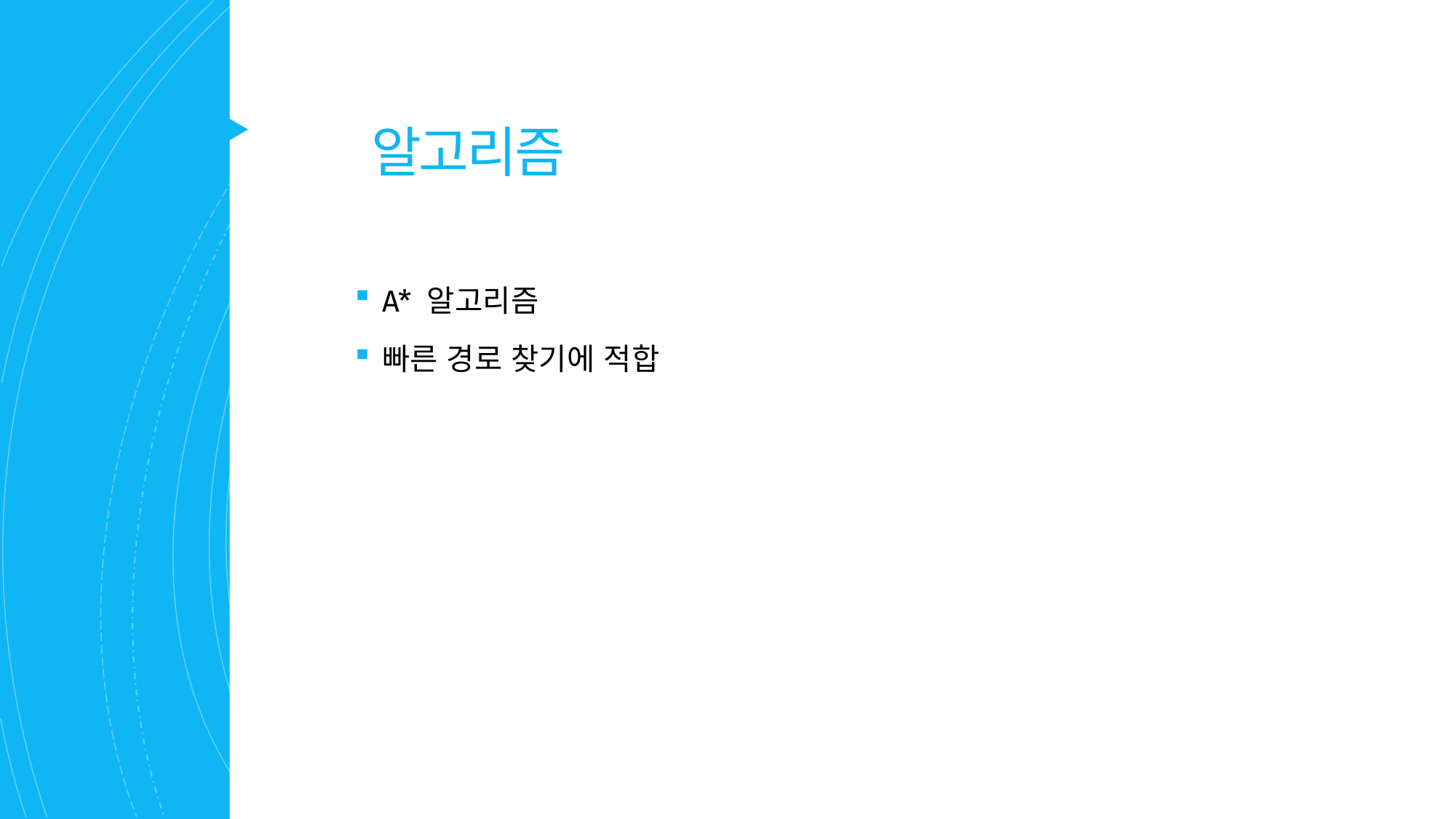

# 알고리즘

A* 알고리즘
빠른 경로 찾기에 적합